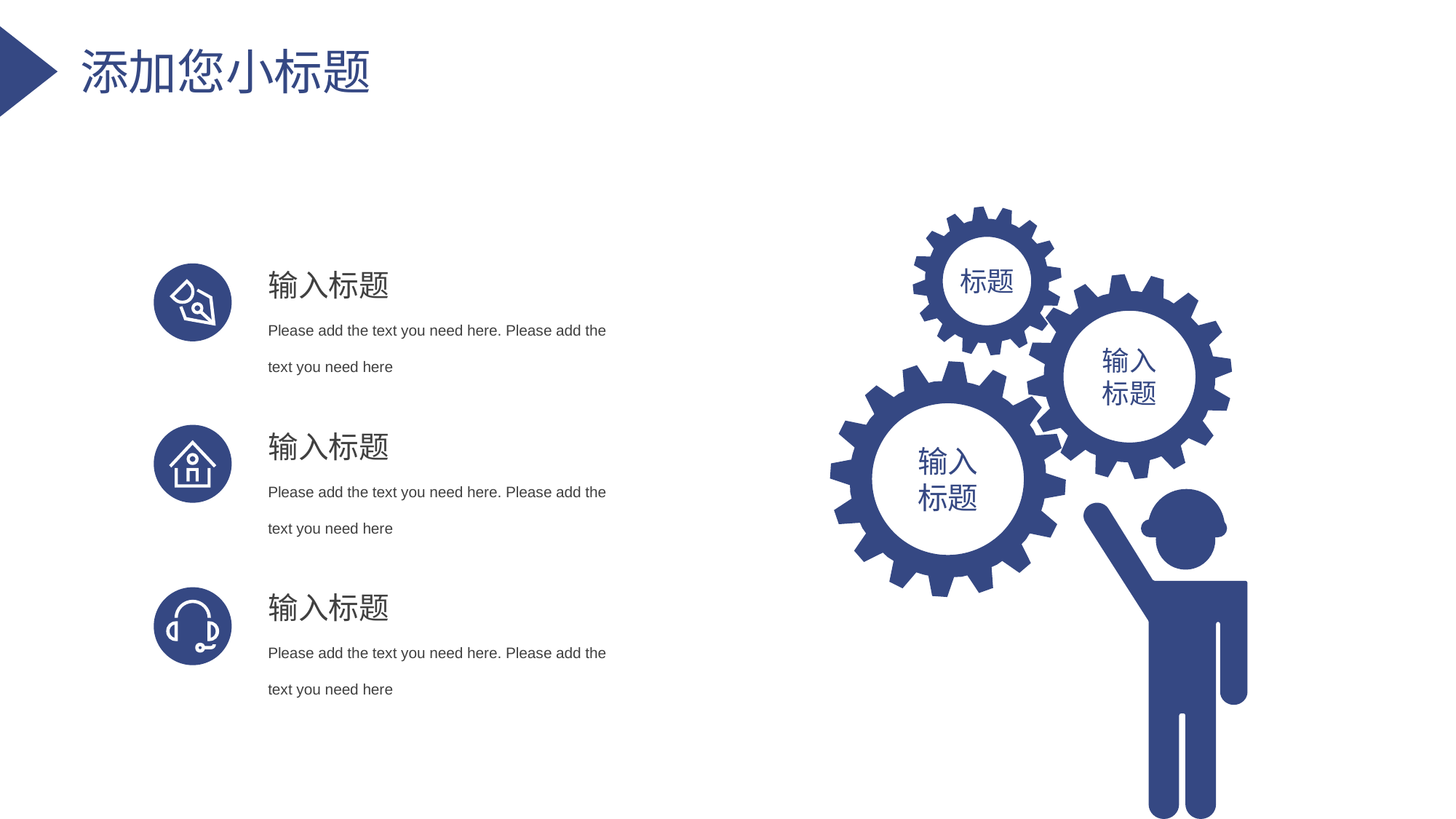

添加您小标题

标题
输入标题
Please add the text you need here. Please add the text you need here

输入
标题

输入
标题
输入标题
Please add the text you need here. Please add the text you need here

输入标题
Please add the text you need here. Please add the text you need here